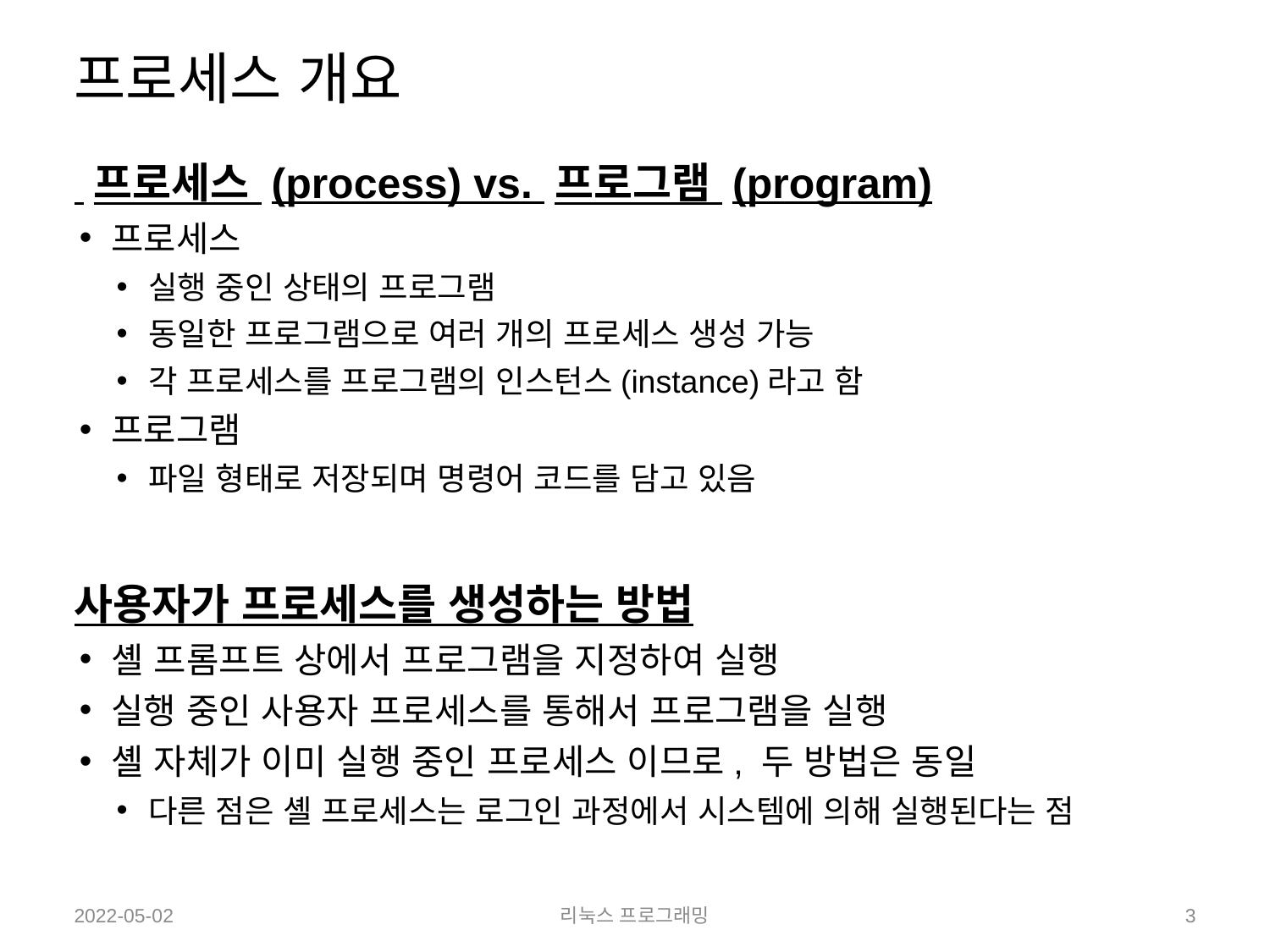

# 프로세스 개요
 프로세스 (process) vs. 프로그램 (program)
프로세스
실행 중인 상태의 프로그램
동일한 프로그램으로 여러 개의 프로세스 생성 가능
각 프로세스를 프로그램의 인스턴스(instance)라고 함
프로그램
파일 형태로 저장되며 명령어 코드를 담고 있음

사용자가 프로세스를 생성하는 방법
셸 프롬프트 상에서 프로그램을 지정하여 실행
실행 중인 사용자 프로세스를 통해서 프로그램을 실행
셸 자체가 이미 실행 중인 프로세스 이므로, 두 방법은 동일
다른 점은 셸 프로세스는 로그인 과정에서 시스템에 의해 실행된다는 점
2022-05-02
리눅스 프로그래밍
3